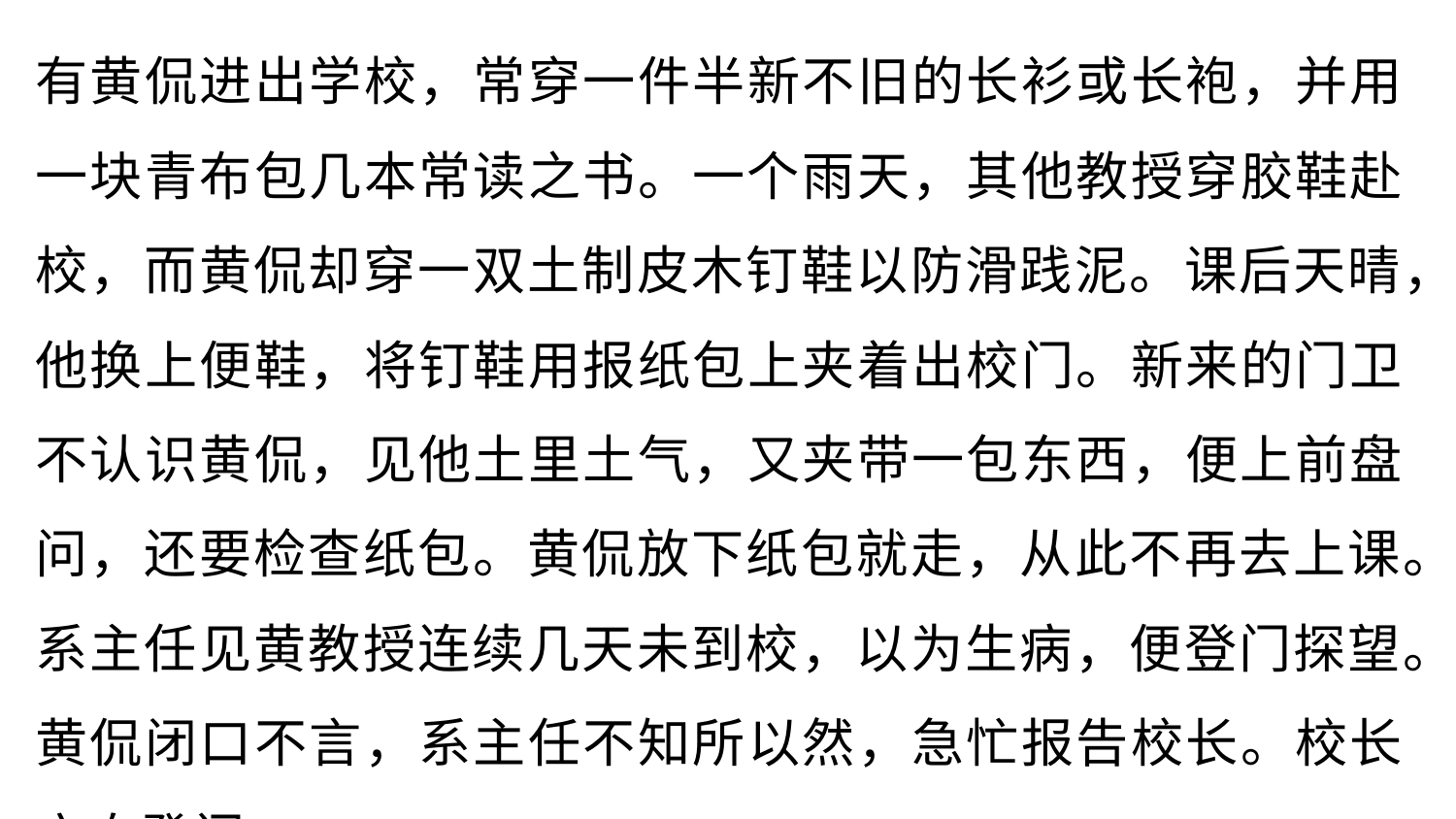

有黄侃进出学校，常穿一件半新不旧的长衫或长袍，并用一块青布包几本常读之书。一个雨天，其他教授穿胶鞋赴校，而黄侃却穿一双土制皮木钉鞋以防滑践泥。课后天晴，他换上便鞋，将钉鞋用报纸包上夹着出校门。新来的门卫不认识黄侃，见他土里土气，又夹带一包东西，便上前盘问，还要检查纸包。黄侃放下纸包就走，从此不再去上课。系主任见黄教授连续几天未到校，以为生病，便登门探望。黄侃闭口不言，系主任不知所以然，急忙报告校长。校长亲自登门，